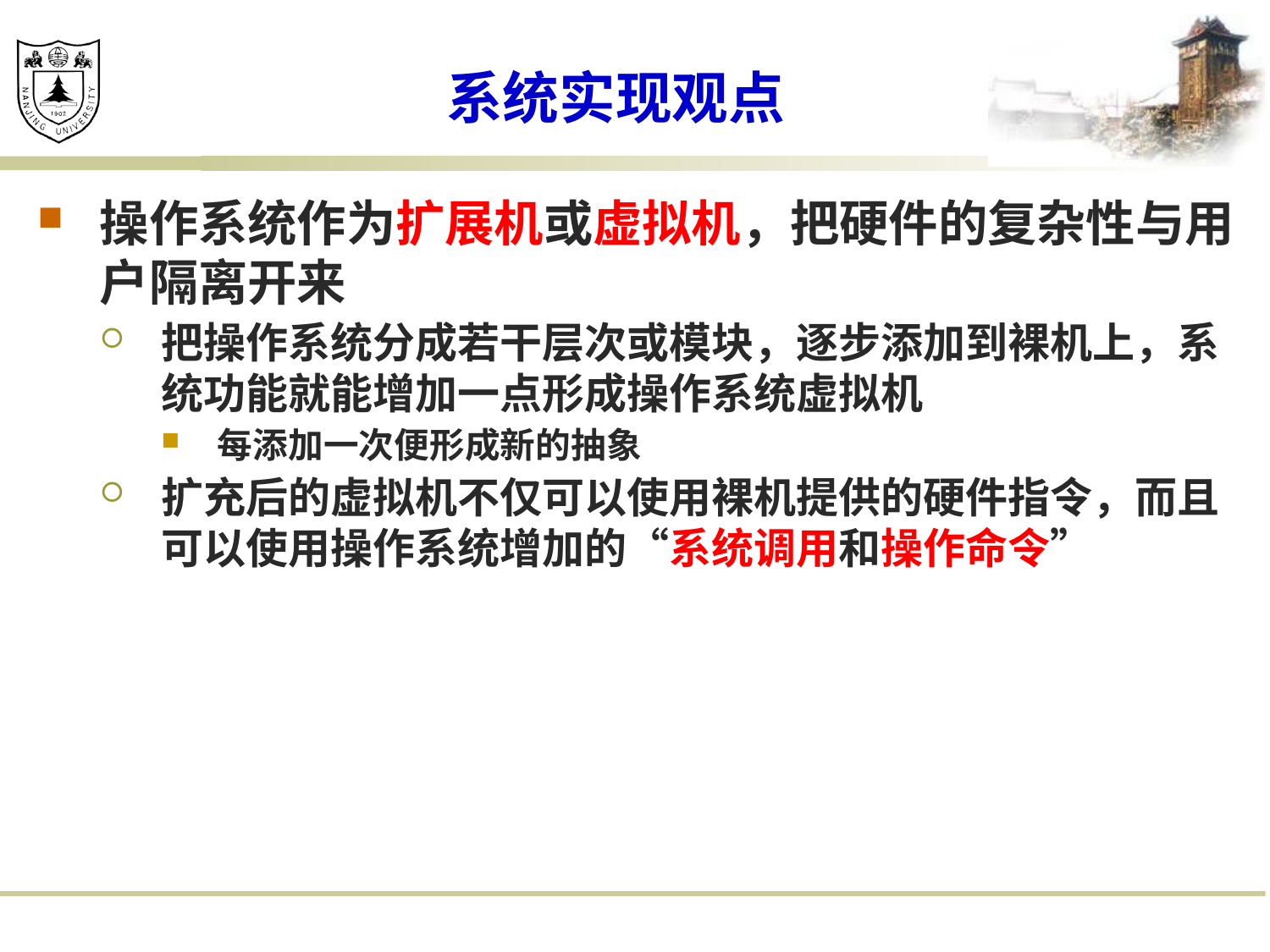

# 系统实现观点
操作系统作为扩展机或虚拟机，把硬件的复杂性与用户隔离开来
把操作系统分成若干层次或模块，逐步添加到裸机上，系统功能就能增加一点形成操作系统虚拟机
每添加一次便形成新的抽象
扩充后的虚拟机不仅可以使用裸机提供的硬件指令，而且可以使用操作系统增加的“系统调用和操作命令”

33